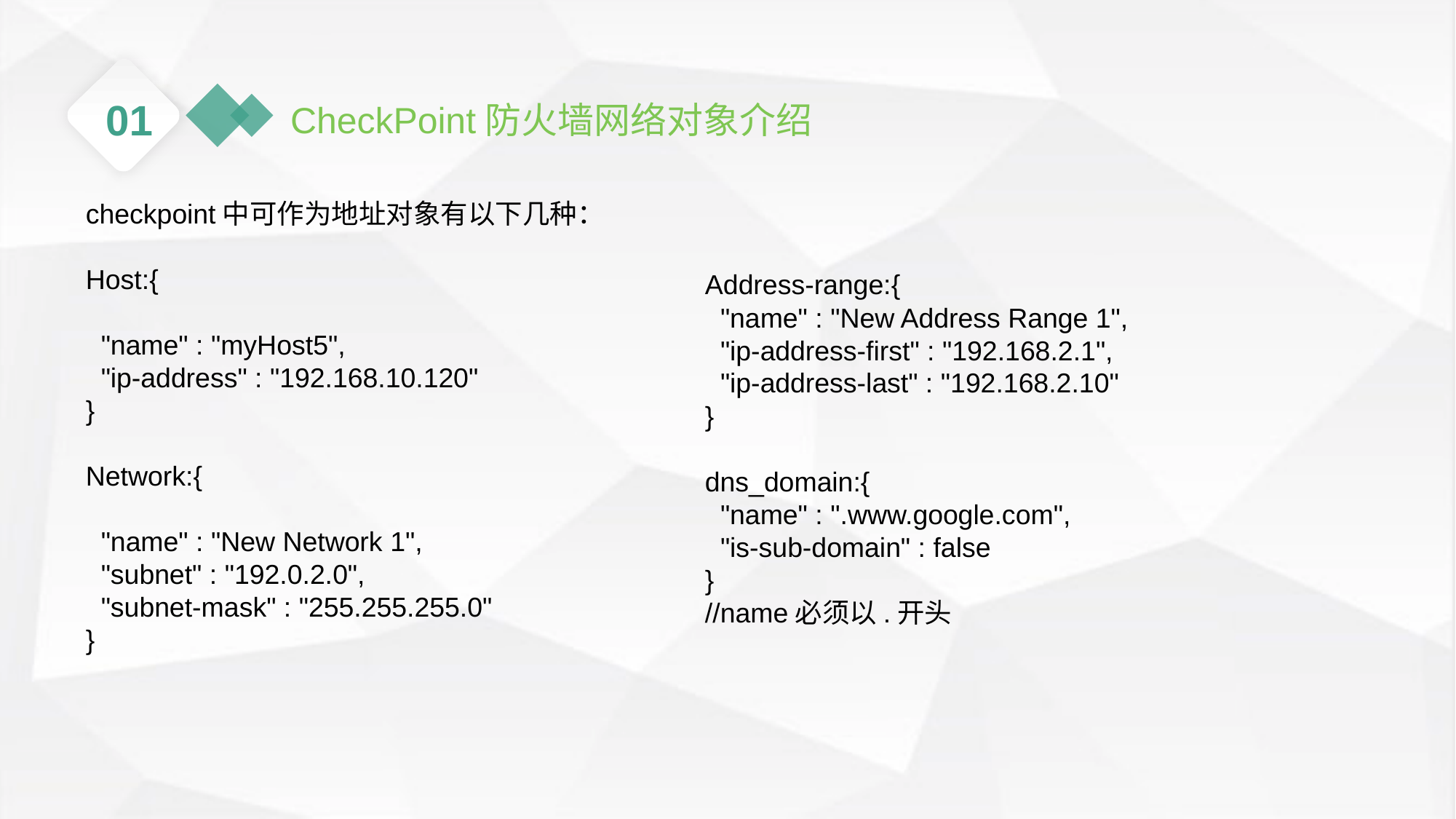

01
CheckPoint防火墙网络对象介绍

checkpoint中可作为地址对象有以下几种：

Host:{
  "name" : "myHost5",
  "ip-address" : "192.168.10.120"
}

Network:{

  "name" : "New Network 1",
  "subnet" : "192.0.2.0",
  "subnet-mask" : "255.255.255.0"
}

Address-range:{
  "name" : "New Address Range 1",
  "ip-address-first" : "192.168.2.1",
  "ip-address-last" : "192.168.2.10"
}

dns_domain:{
  "name" : ".www.google.com",
  "is-sub-domain" : false
}
//name必须以.开头